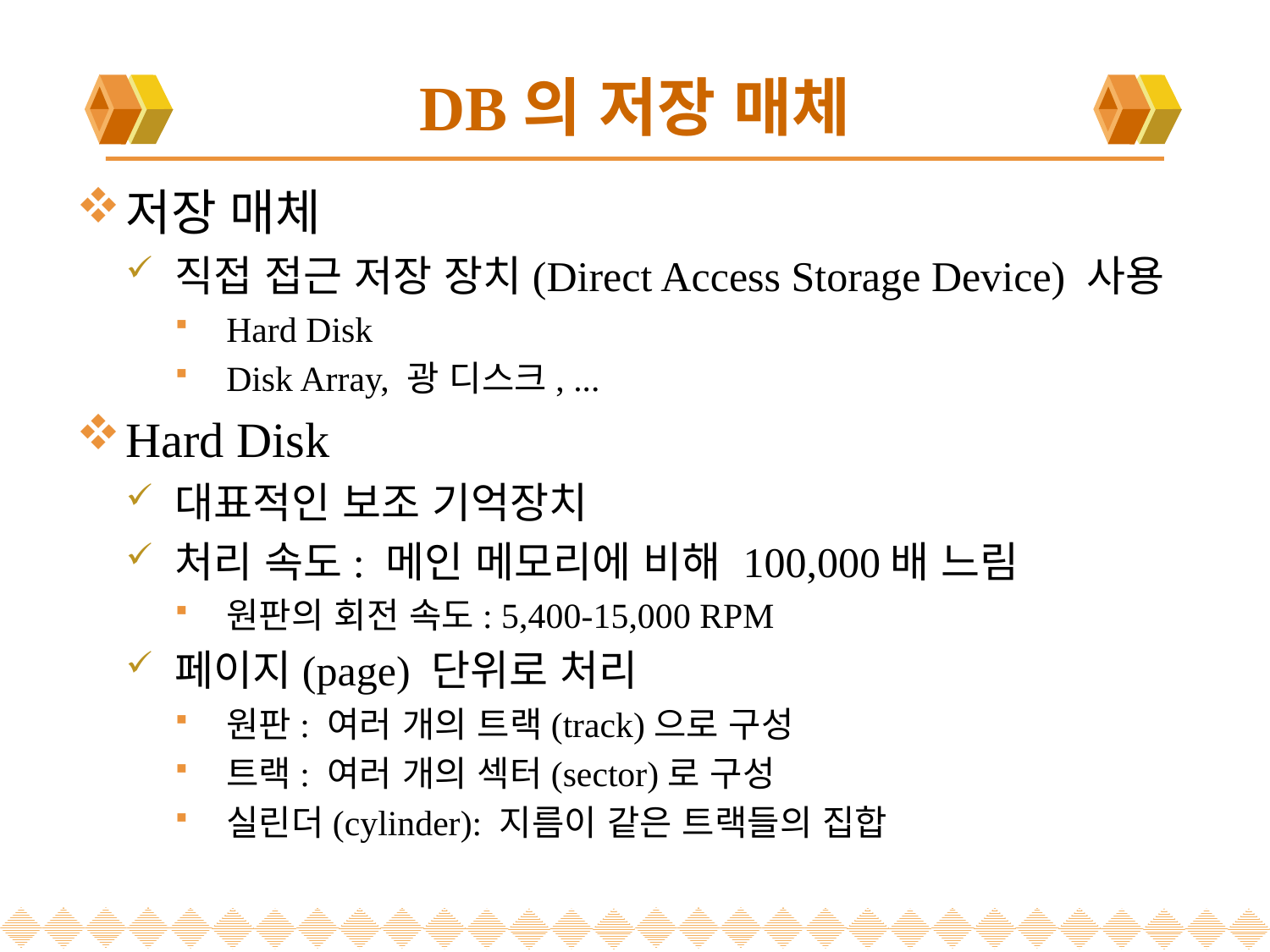

# DB의 저장 매체
저장 매체
직접 접근 저장 장치(Direct Access Storage Device) 사용
Hard Disk
Disk Array, 광 디스크, ...
Hard Disk
대표적인 보조 기억장치
처리 속도: 메인 메모리에 비해 100,000배 느림
원판의 회전 속도: 5,400-15,000 RPM
페이지(page) 단위로 처리
원판: 여러 개의 트랙(track)으로 구성
트랙: 여러 개의 섹터(sector)로 구성
실린더(cylinder): 지름이 같은 트랙들의 집합